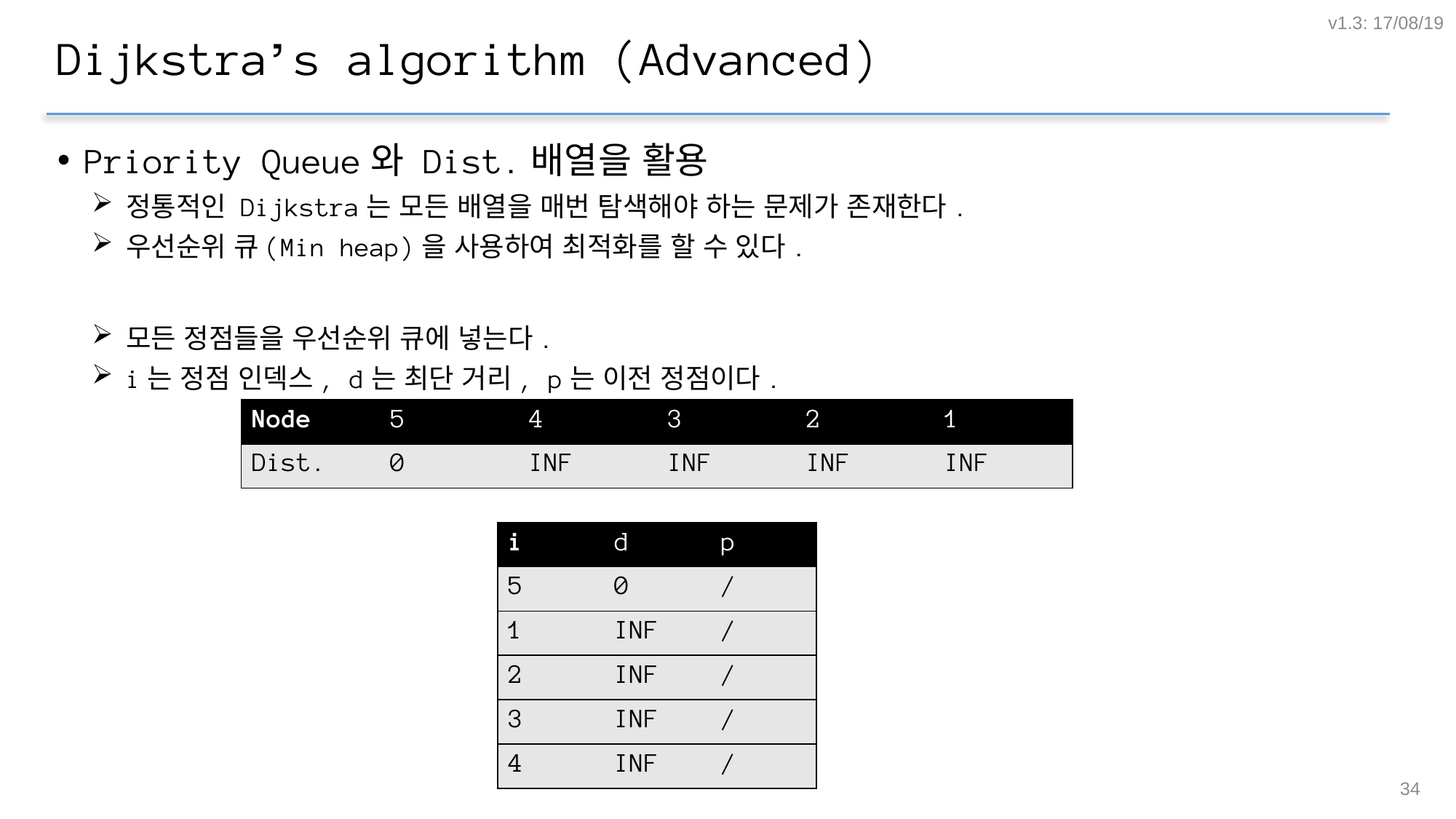

v1.3: 17/08/19
# Dijkstra’s algorithm (Advanced)
Priority Queue와 Dist.배열을 활용
정통적인 Dijkstra는 모든 배열을 매번 탐색해야 하는 문제가 존재한다.
우선순위 큐(Min heap)을 사용하여 최적화를 할 수 있다.

모든 정점들을 우선순위 큐에 넣는다.
i는 정점 인덱스, d는 최단 거리, p는 이전 정점이다.
| Node | 5 | 4 | 3 | 2 | 1 |
| --- | --- | --- | --- | --- | --- |
| Dist. | 0 | INF | INF | INF | INF |
| i | d | p |
| --- | --- | --- |
| 5 | 0 | / |
| 1 | INF | / |
| 2 | INF | / |
| 3 | INF | / |
| 4 | INF | / |
34